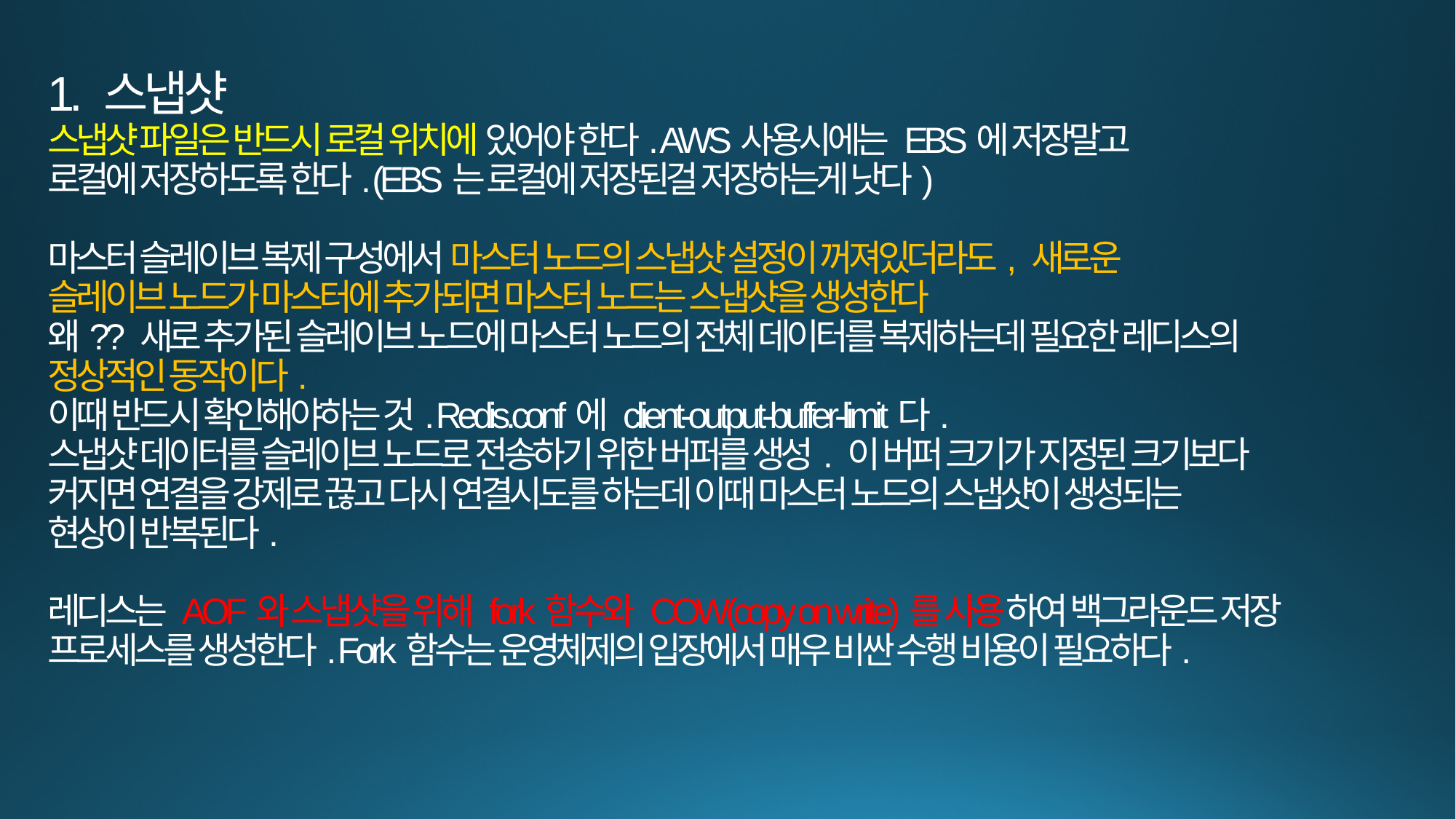

# 1. 스냅샷 스냅샷 파일은 반드시 로컬 위치에 있어야 한다. AWS사용시에는 EBS에 저장말고 로컬에 저장하도록 한다. (EBS는 로컬에 저장된걸 저장하는게 낫다) 마스터 슬레이브 복제 구성에서 마스터 노드의 스냅샷 설정이 꺼져있더라도, 새로운 슬레이브 노드가 마스터에 추가되면 마스터 노드는 스냅샷을 생성한다 왜?? 새로 추가된 슬레이브 노드에 마스터 노드의 전체 데이터를 복제하는데 필요한 레디스의 정상적인 동작이다. 이때 반드시 확인해야하는 것. Redis.conf에 client-output-buffer-limit다. 스냅샷 데이터를 슬레이브 노드로 전송하기 위한 버퍼를 생성. 이 버퍼 크기가 지정된 크기보다 커지면 연결을 강제로 끊고 다시 연결시도를 하는데 이때 마스터 노드의 스냅샷이 생성되는 현상이 반복된다. 레디스는 AOF와 스냅샷을 위해 fork함수와 COW(copy on write)를 사용하여 백그라운드 저장 프로세스를 생성한다. Fork함수는 운영체제의 입장에서 매우 비싼 수행 비용이 필요하다.